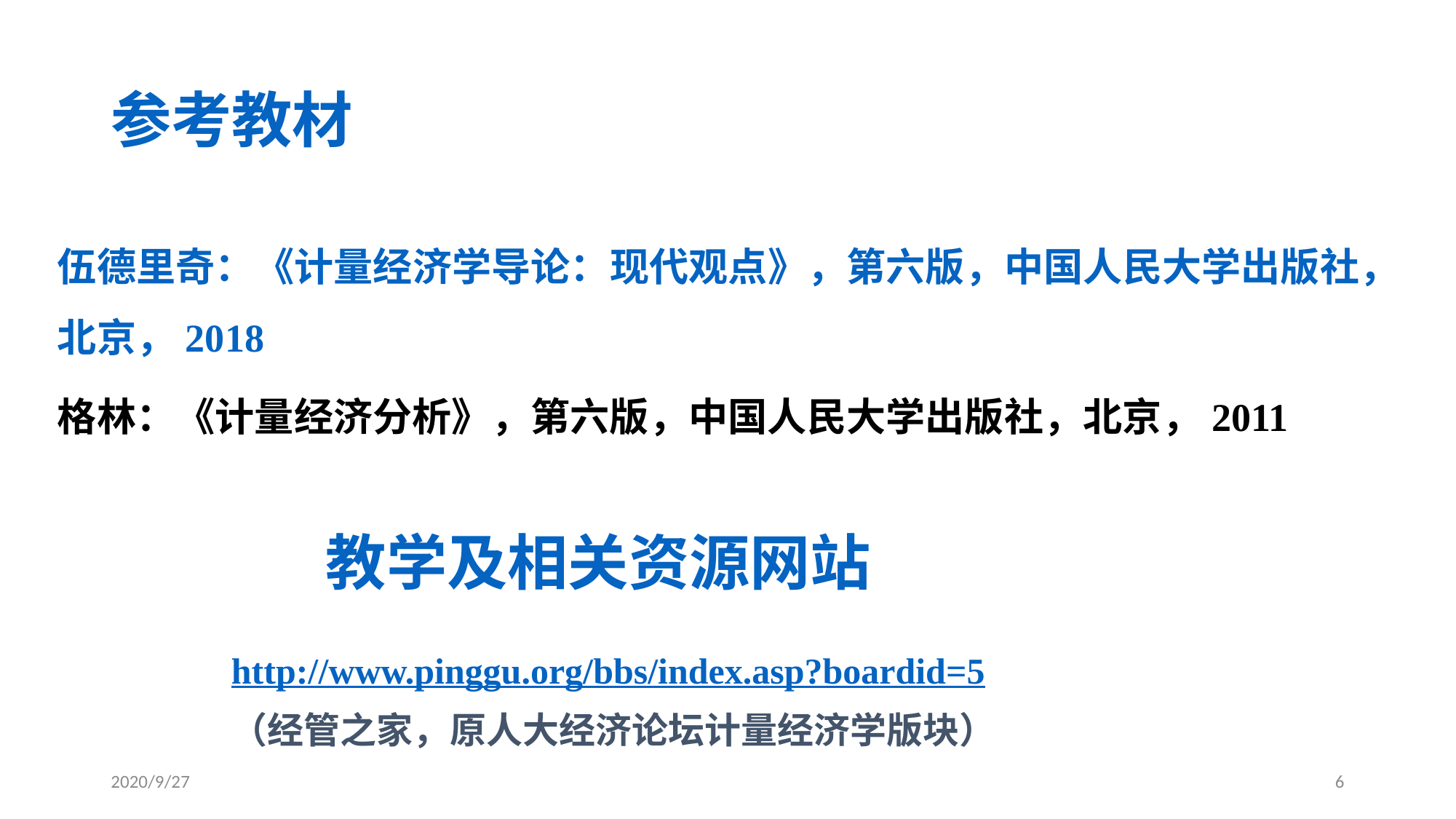

# 参考教材
伍德里奇：《计量经济学导论：现代观点》，第六版，中国人民大学出版社，北京，2018
格林：《计量经济分析》，第六版，中国人民大学出版社，北京，2011
教学及相关资源网站
http://www.pinggu.org/bbs/index.asp?boardid=5
（经管之家，原人大经济论坛计量经济学版块）
2020/9/27
6